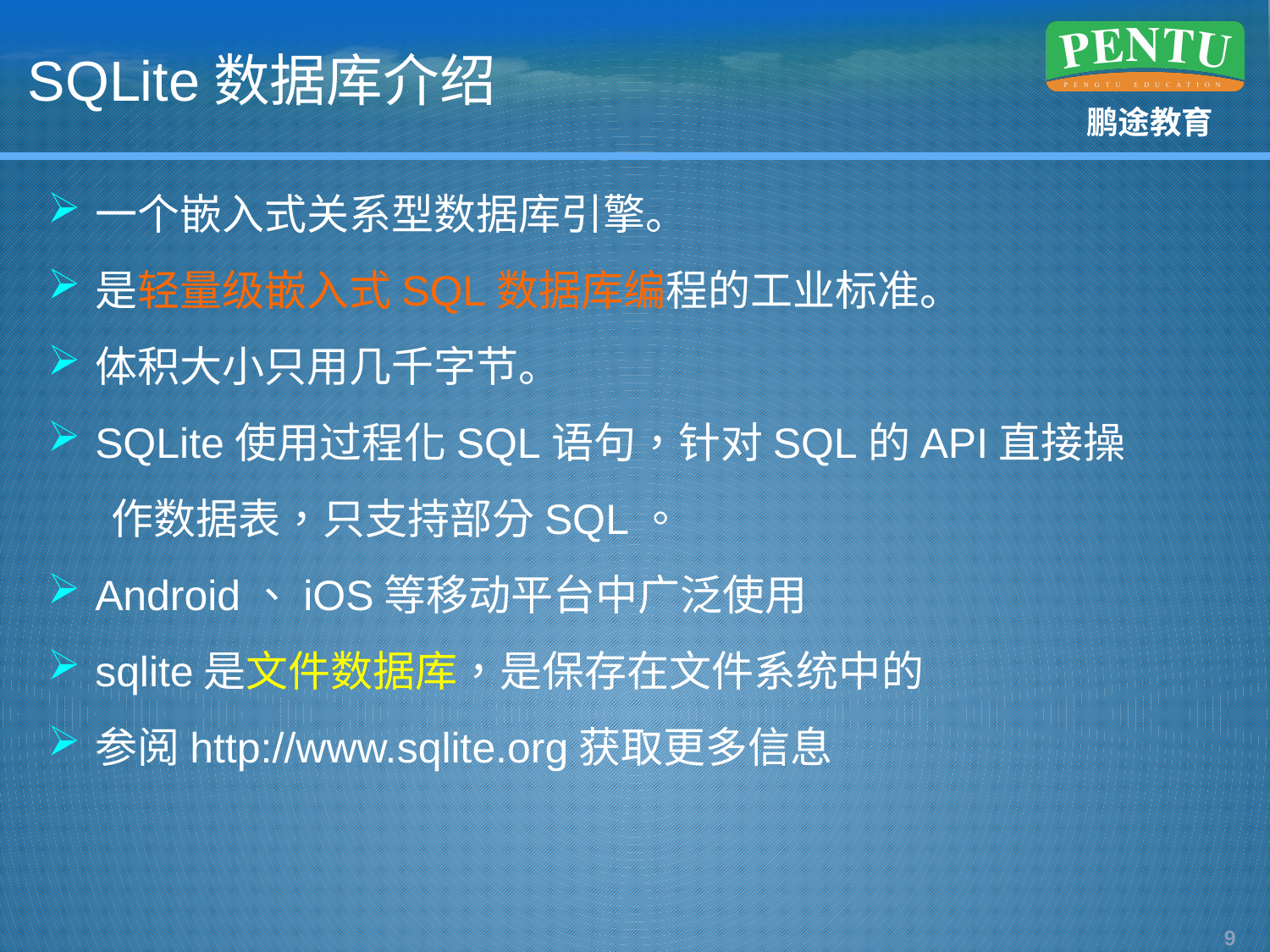

# SQLite数据库介绍
一个嵌入式关系型数据库引擎。
是轻量级嵌入式SQL数据库编程的工业标准。
体积大小只用几千字节。
SQLite使用过程化SQL语句，针对SQL的API直接操
作数据表，只支持部分SQL。
Android、iOS等移动平台中广泛使用
sqlite是文件数据库，是保存在文件系统中的
参阅http://www.sqlite.org获取更多信息
9